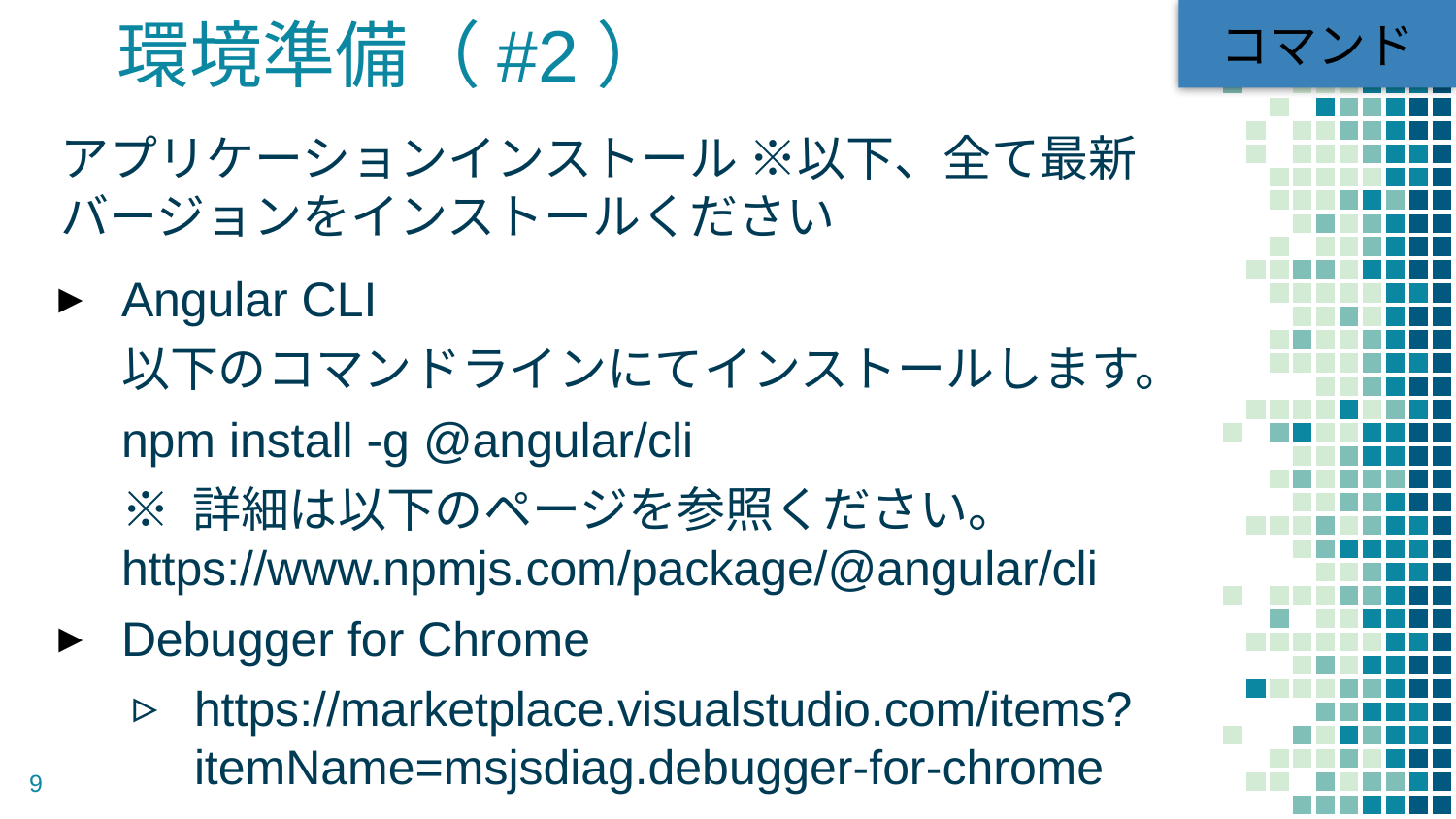

コマンド
# 環境準備（#2）
アプリケーションインストール ※以下、全て最新バージョンをインストールください
Angular CLI
以下のコマンドラインにてインストールします。
npm install -g @angular/cli
※ 詳細は以下のページを参照ください。 https://www.npmjs.com/package/@angular/cli
Debugger for Chrome
https://marketplace.visualstudio.com/items?itemName=msjsdiag.debugger-for-chrome
9